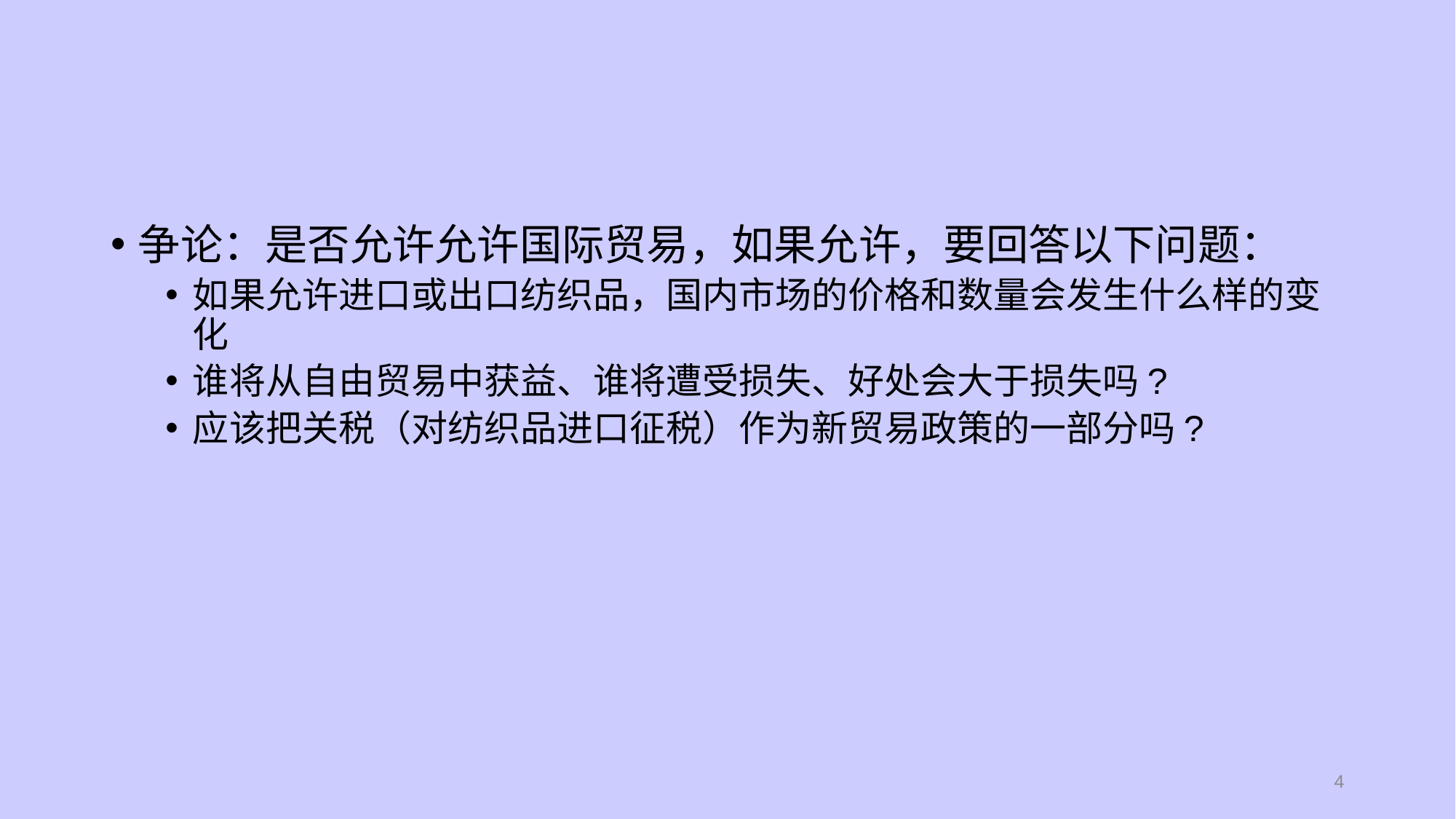

#
争论：是否允许允许国际贸易，如果允许，要回答以下问题：
如果允许进口或出口纺织品，国内市场的价格和数量会发生什么样的变化
谁将从自由贸易中获益、谁将遭受损失、好处会大于损失吗?
应该把关税（对纺织品进口征税）作为新贸易政策的一部分吗?

4